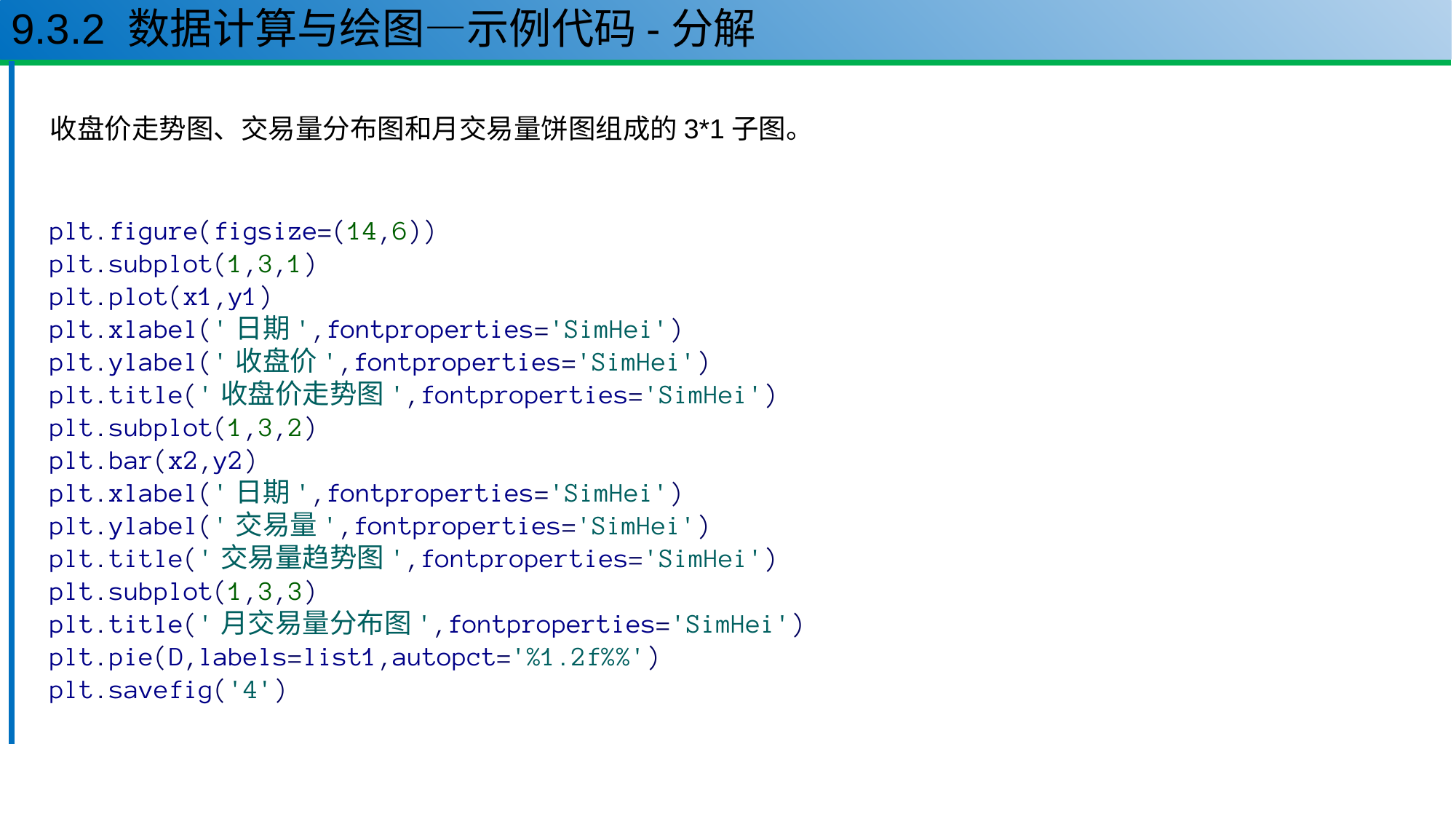

# 9.3.2 数据计算与绘图—示例代码-分解
收盘价走势图、交易量分布图和月交易量饼图组成的3*1子图。
plt.figure(figsize=(14,6))
plt.subplot(1,3,1)
plt.plot(x1,y1)
plt.xlabel('日期',fontproperties='SimHei')
plt.ylabel('收盘价',fontproperties='SimHei')
plt.title('收盘价走势图',fontproperties='SimHei')
plt.subplot(1,3,2)
plt.bar(x2,y2)
plt.xlabel('日期',fontproperties='SimHei')
plt.ylabel('交易量',fontproperties='SimHei')
plt.title('交易量趋势图',fontproperties='SimHei')
plt.subplot(1,3,3)
plt.title('月交易量分布图',fontproperties='SimHei')
plt.pie(D,labels=list1,autopct='%1.2f%%')
plt.savefig('4')